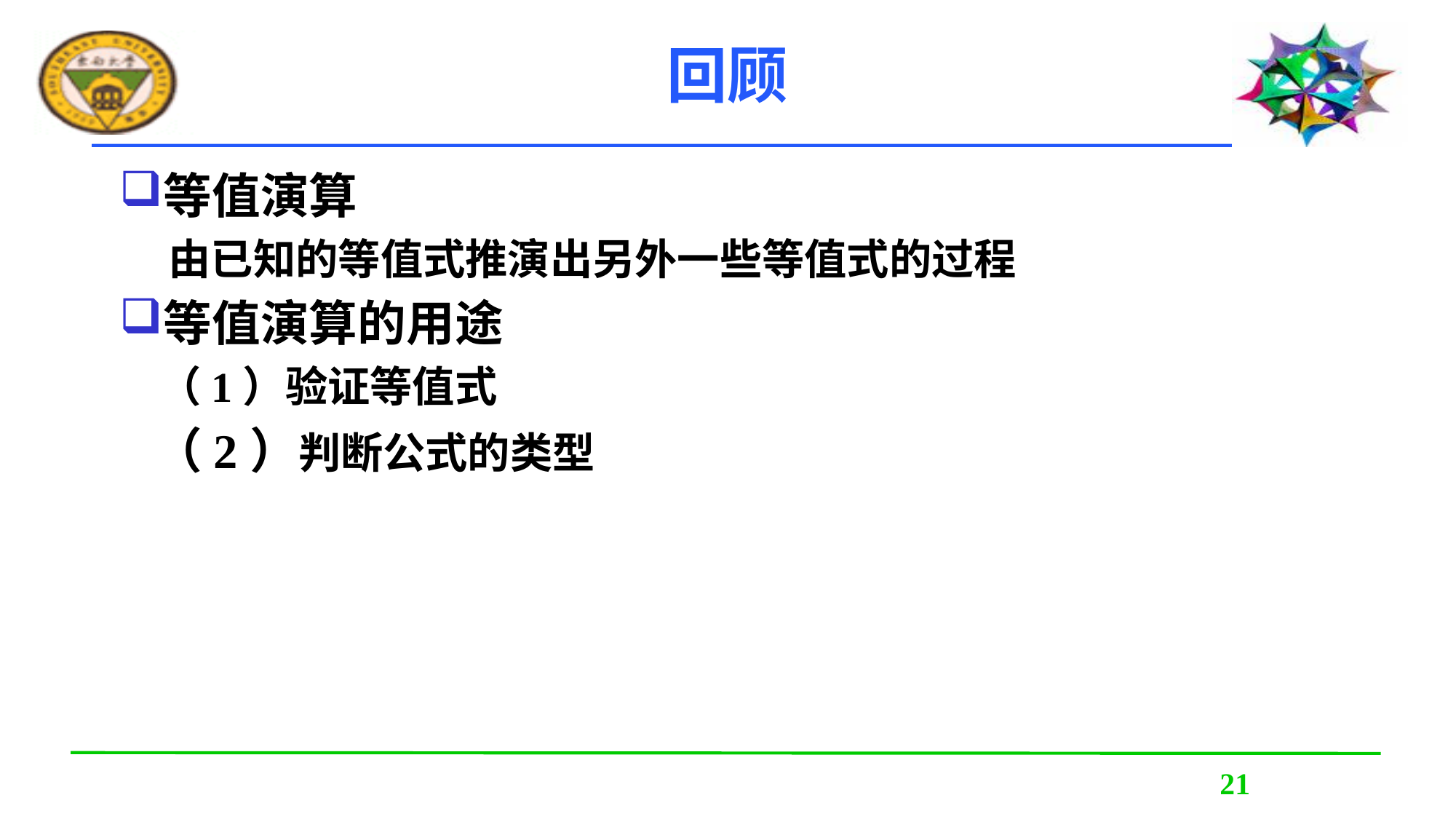

# 回顾
等值演算
    由已知的等值式推演出另外一些等值式的过程
等值演算的用途
   （1）验证等值式
  （2）判断公式的类型